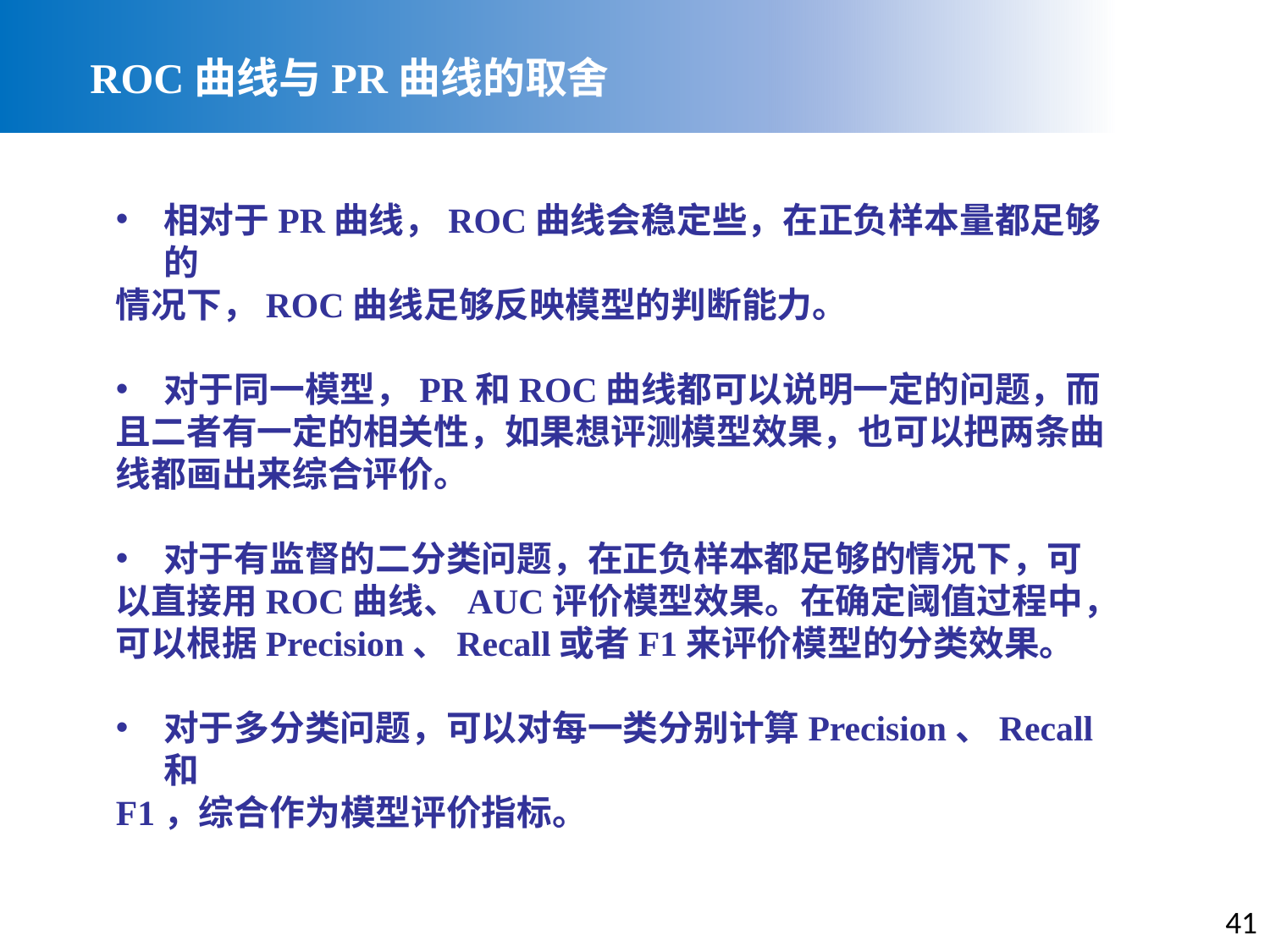

# ROC曲线与PR曲线的取舍

相对于PR曲线，ROC曲线会稳定些，在正负样本量都足够的
情况下，ROC曲线足够反映模型的判断能力。

对于同一模型，PR和ROC曲线都可以说明一定的问题，而
且二者有一定的相关性，如果想评测模型效果，也可以把两条曲线都画出来综合评价。

对于有监督的二分类问题，在正负样本都足够的情况下，可
以直接用ROC曲线、AUC评价模型效果。在确定阈值过程中，可以根据Precision、Recall或者F1来评价模型的分类效果。

对于多分类问题，可以对每一类分别计算Precision、Recall和
F1，综合作为模型评价指标。